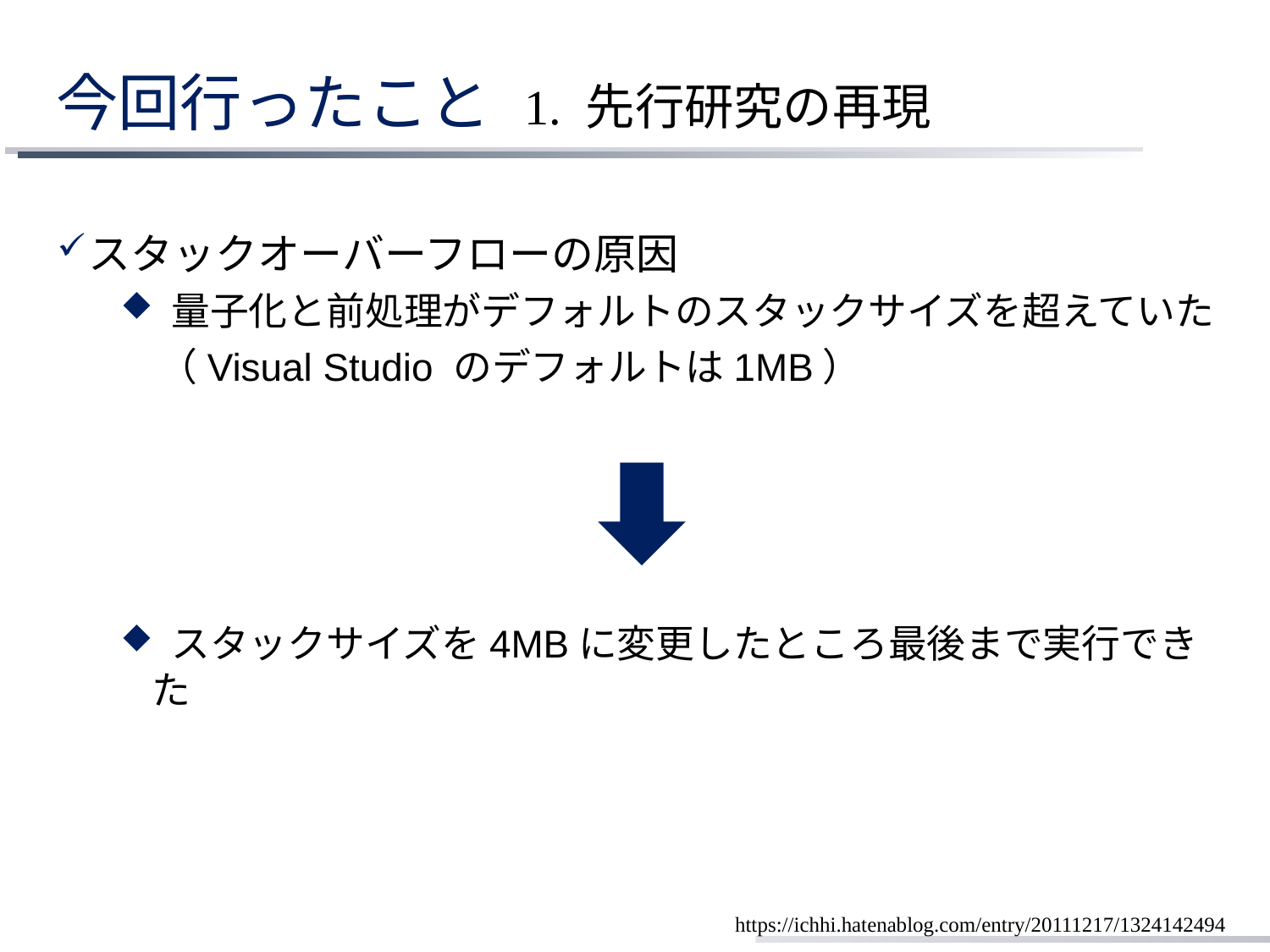

4
# 今回行ったこと
1. 先行研究の再現

スタックオーバーフローの原因
 量子化と前処理がデフォルトのスタックサイズを超えていた
　（Visual Studio のデフォルトは1MB）

 スタックサイズを4MBに変更したところ最後まで実行できた

https://ichhi.hatenablog.com/entry/20111217/1324142494